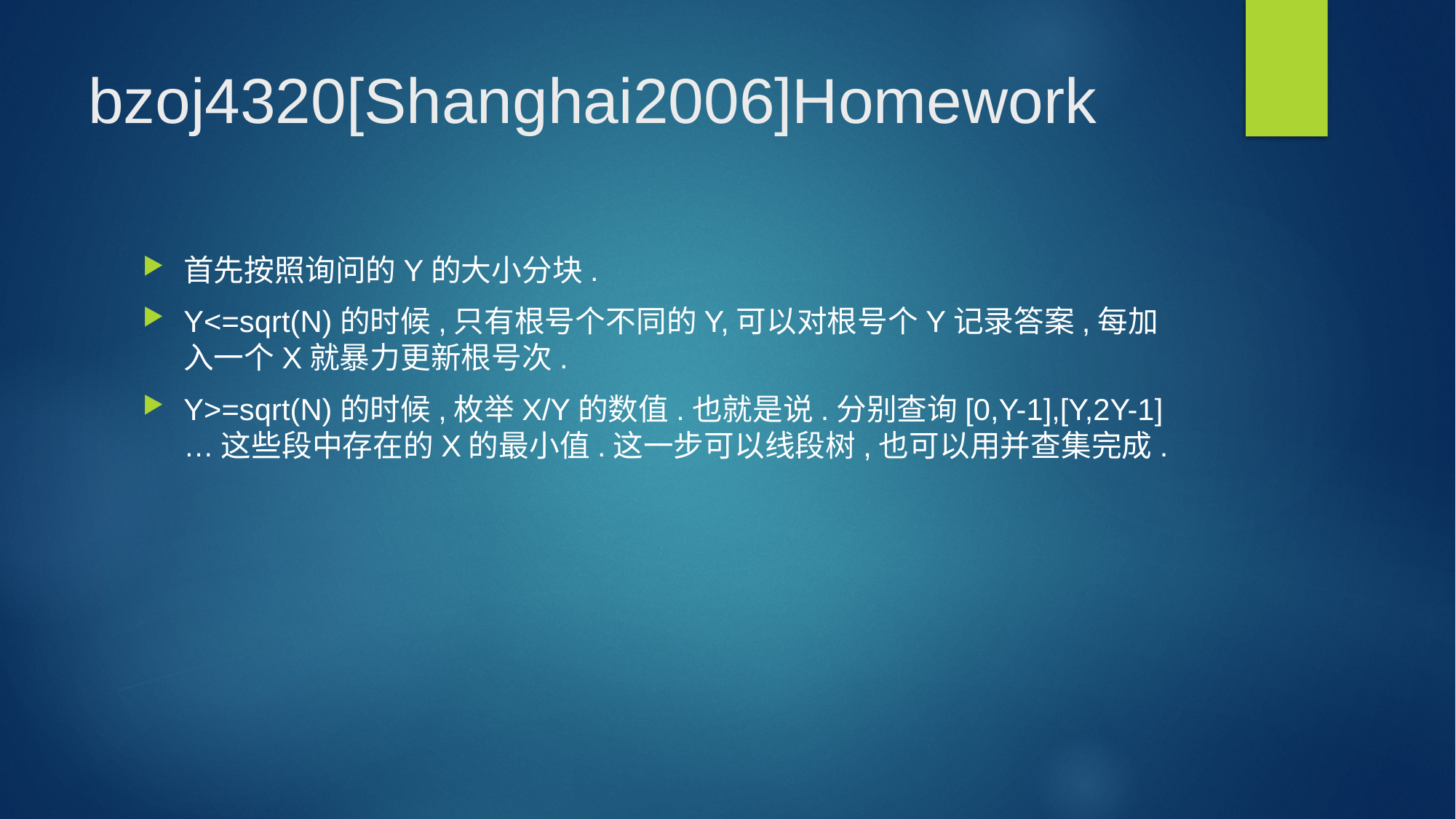

# bzoj4320[Shanghai2006]Homework
首先按照询问的Y的大小分块.
Y<=sqrt(N)的时候,只有根号个不同的Y,可以对根号个Y记录答案,每加入一个X就暴力更新根号次.
Y>=sqrt(N)的时候,枚举X/Y的数值.也就是说.分别查询[0,Y-1],[Y,2Y-1]…这些段中存在的X的最小值.这一步可以线段树,也可以用并查集完成.